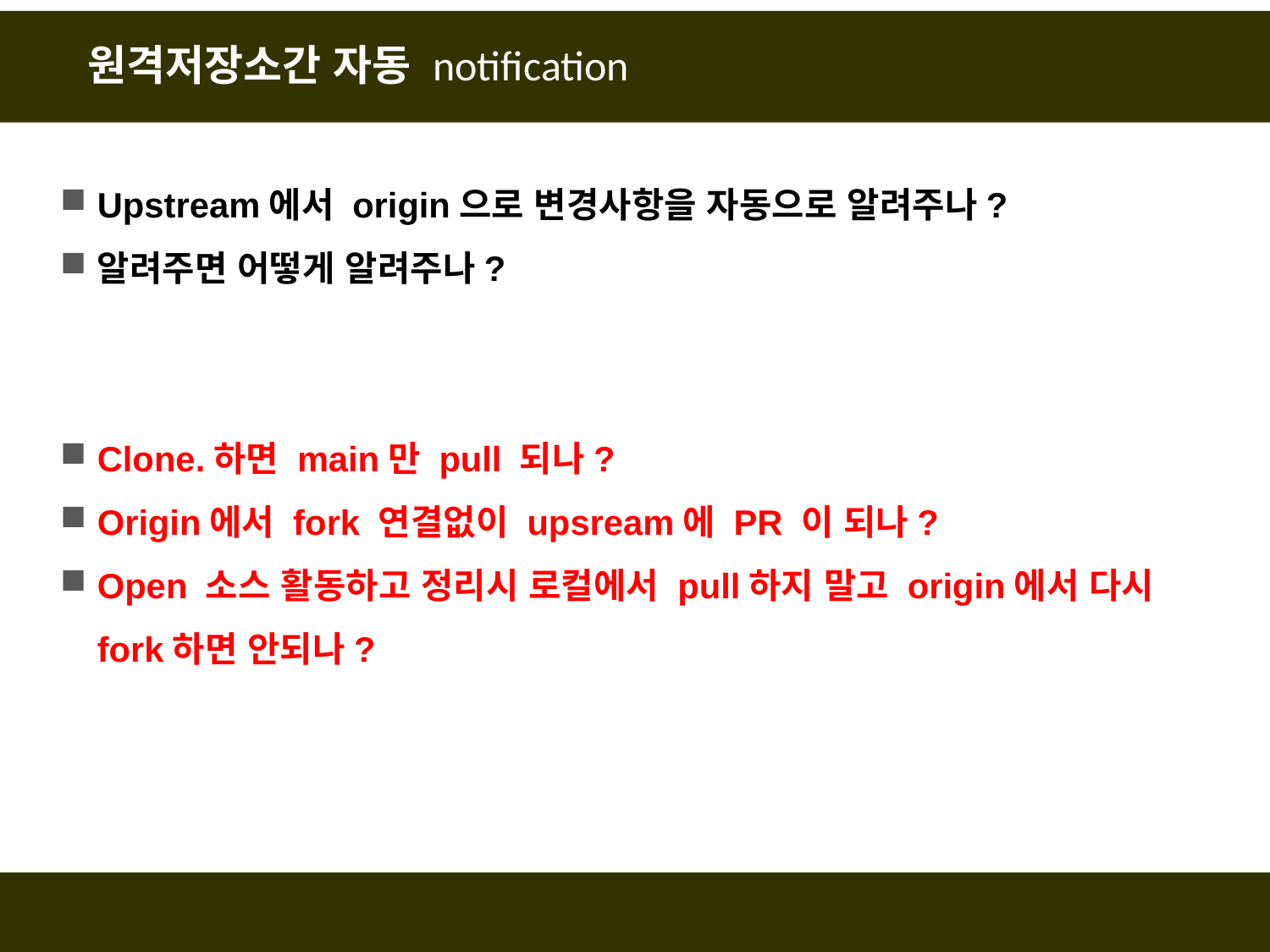

# 원격저장소간 자동 notification
Upstream에서 origin으로 변경사항을 자동으로 알려주나?
알려주면 어떻게 알려주나?

Clone.하면 main만 pull 되나?
Origin에서 fork 연결없이 upsream에 PR 이 되나?
Open 소스 활동하고 정리시 로컬에서 pull하지 말고 origin에서 다시 fork하면 안되나?